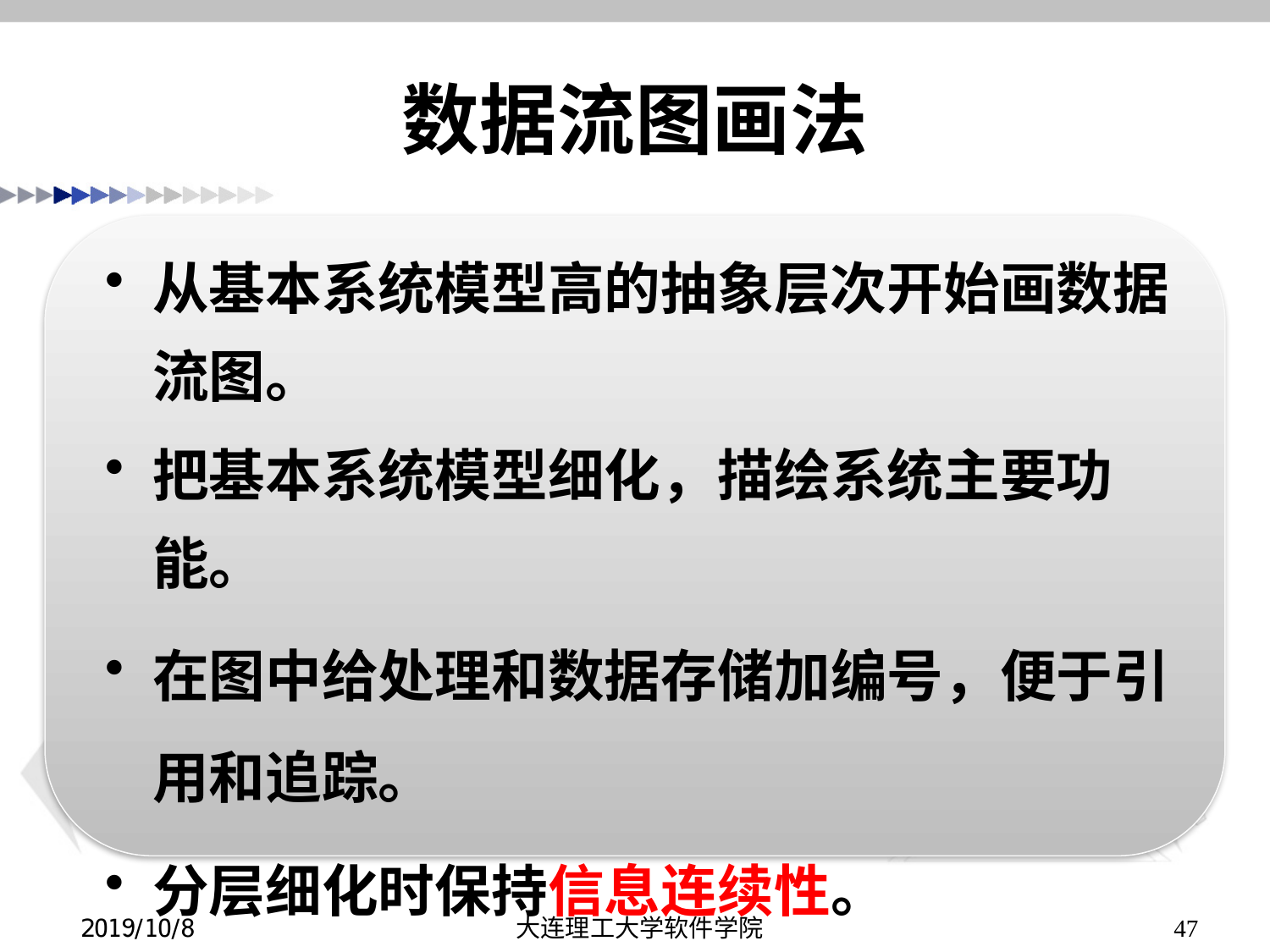

# 数据流图画法

从基本系统模型高的抽象层次开始画数据流图。
把基本系统模型细化，描绘系统主要功能。
在图中给处理和数据存储加编号，便于引用和追踪。
分层细化时保持信息连续性。

2019/10/8
大连理工大学软件学院
47